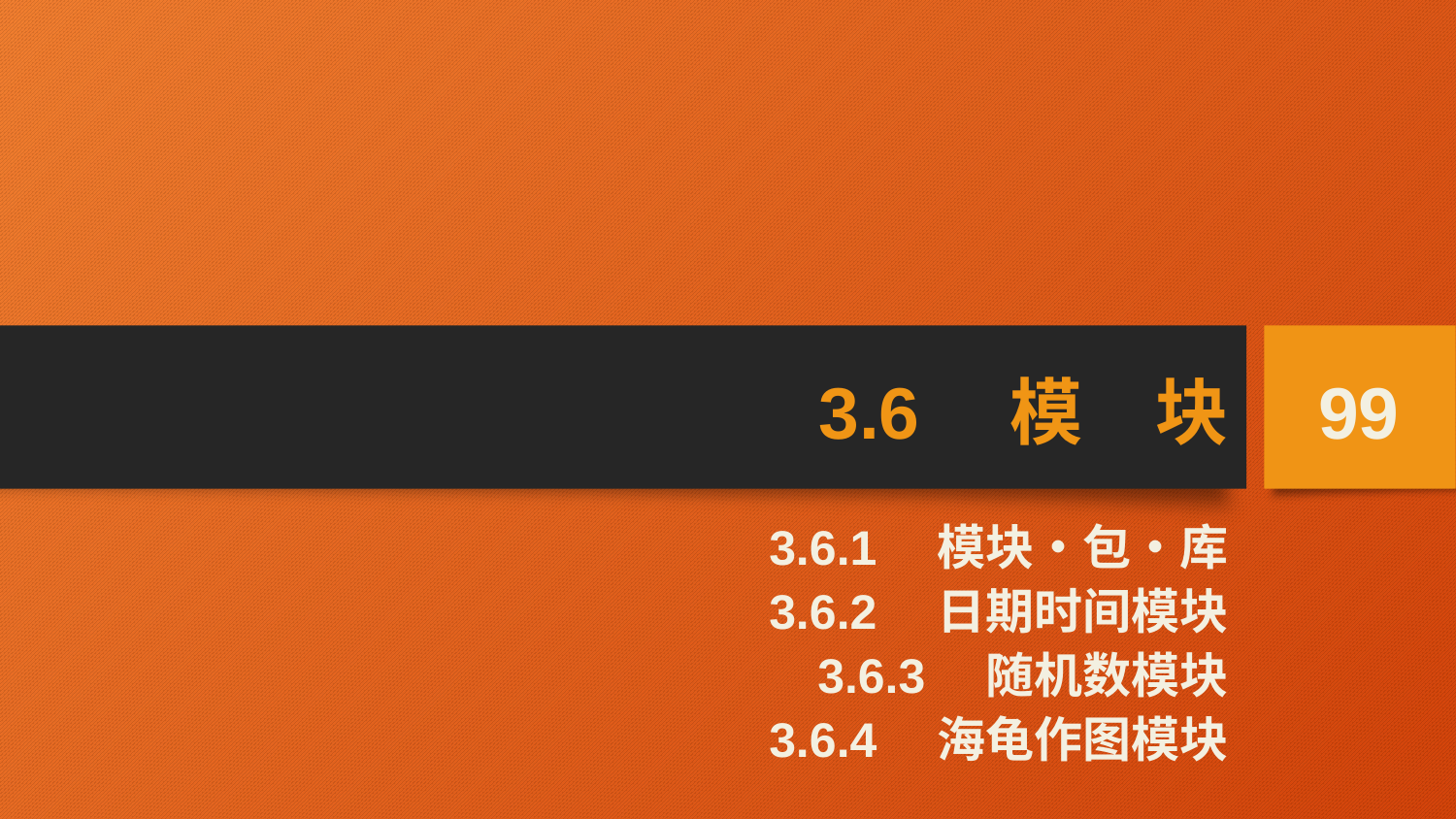

# 3.6　模　块
99
3.6.1　模块•包•库
3.6.2　日期时间模块
3.6.3　随机数模块
3.6.4　海龟作图模块